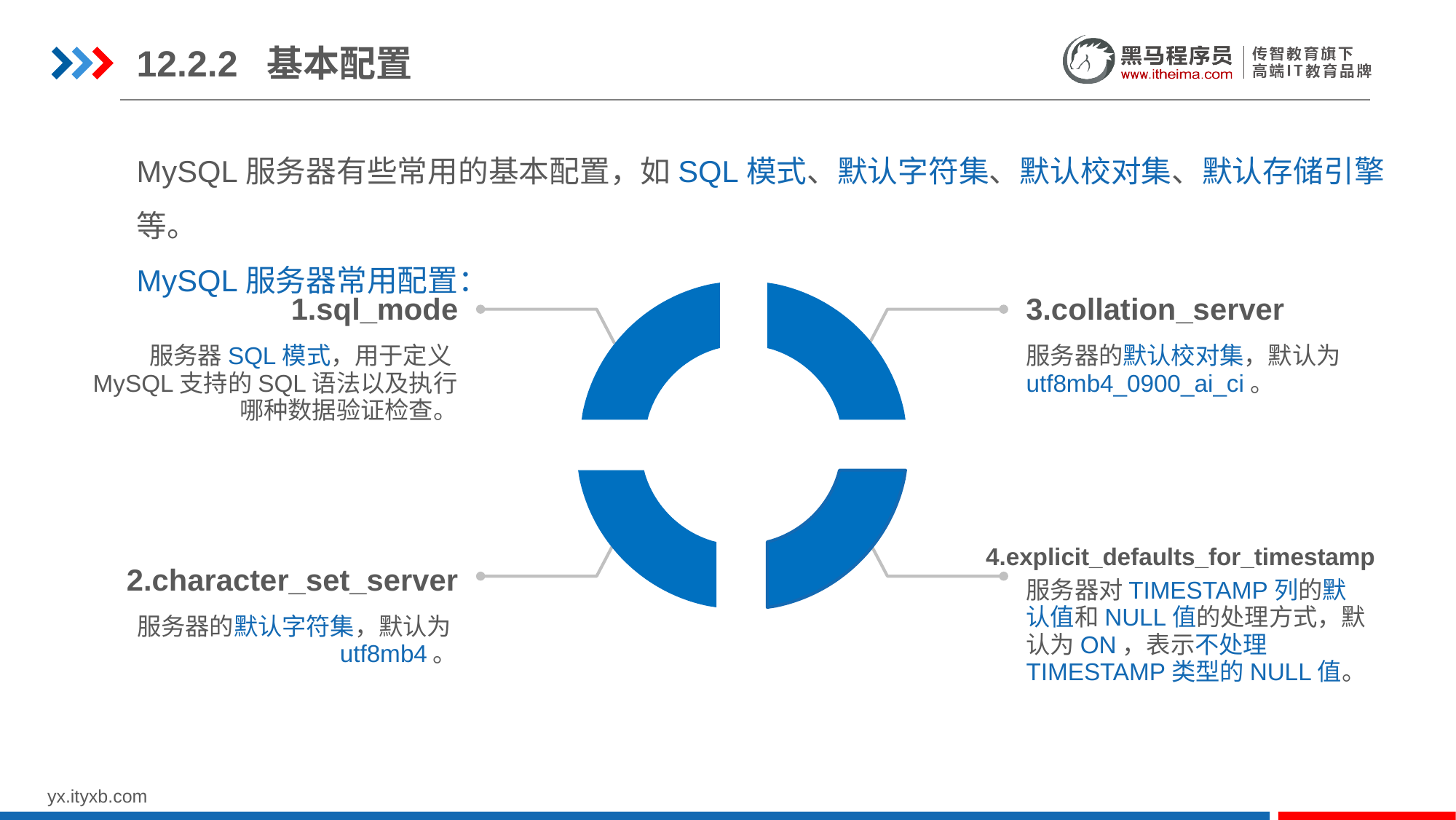

12.2.2  基本配置
MySQL服务器有些常用的基本配置，如SQL模式、默认字符集、默认校对集、默认存储引擎等。
MySQL服务器常用配置：
3.collation_server
1.sql_mode

服务器SQL模式，用于定义MySQL支持的SQL语法以及执行哪种数据验证检查。
服务器的默认校对集，默认为utf8mb4_0900_ai_ci。
4.explicit_defaults_for_timestamp

2.character_set_server

服务器对TIMESTAMP列的默认值和NULL值的处理方式，默认为ON，表示不处理TIMESTAMP类型的NULL值。
服务器的默认字符集，默认为utf8mb4。